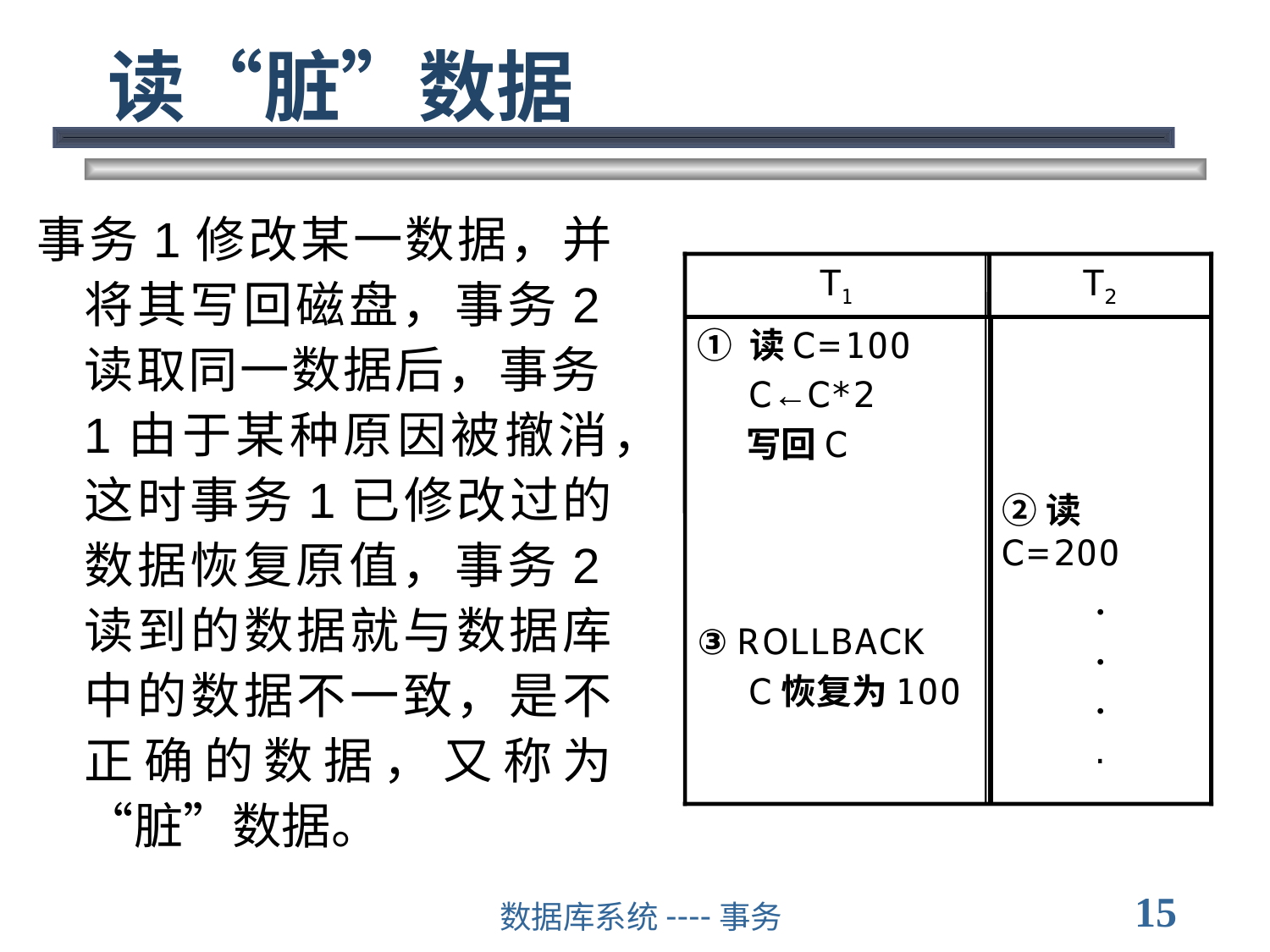

# 读“脏”数据
事务1修改某一数据，并将其写回磁盘，事务2读取同一数据后，事务1由于某种原因被撤消，这时事务1已修改过的数据恢复原值，事务2读到的数据就与数据库中的数据不一致，是不正确的数据，又称为“脏”数据。
T1

T2

① 读C=100
     C←C*2
     写回C

③ ROLLBACK
     C恢复为100

②读C=200
.
.
.
.

15
数据库系统----事务